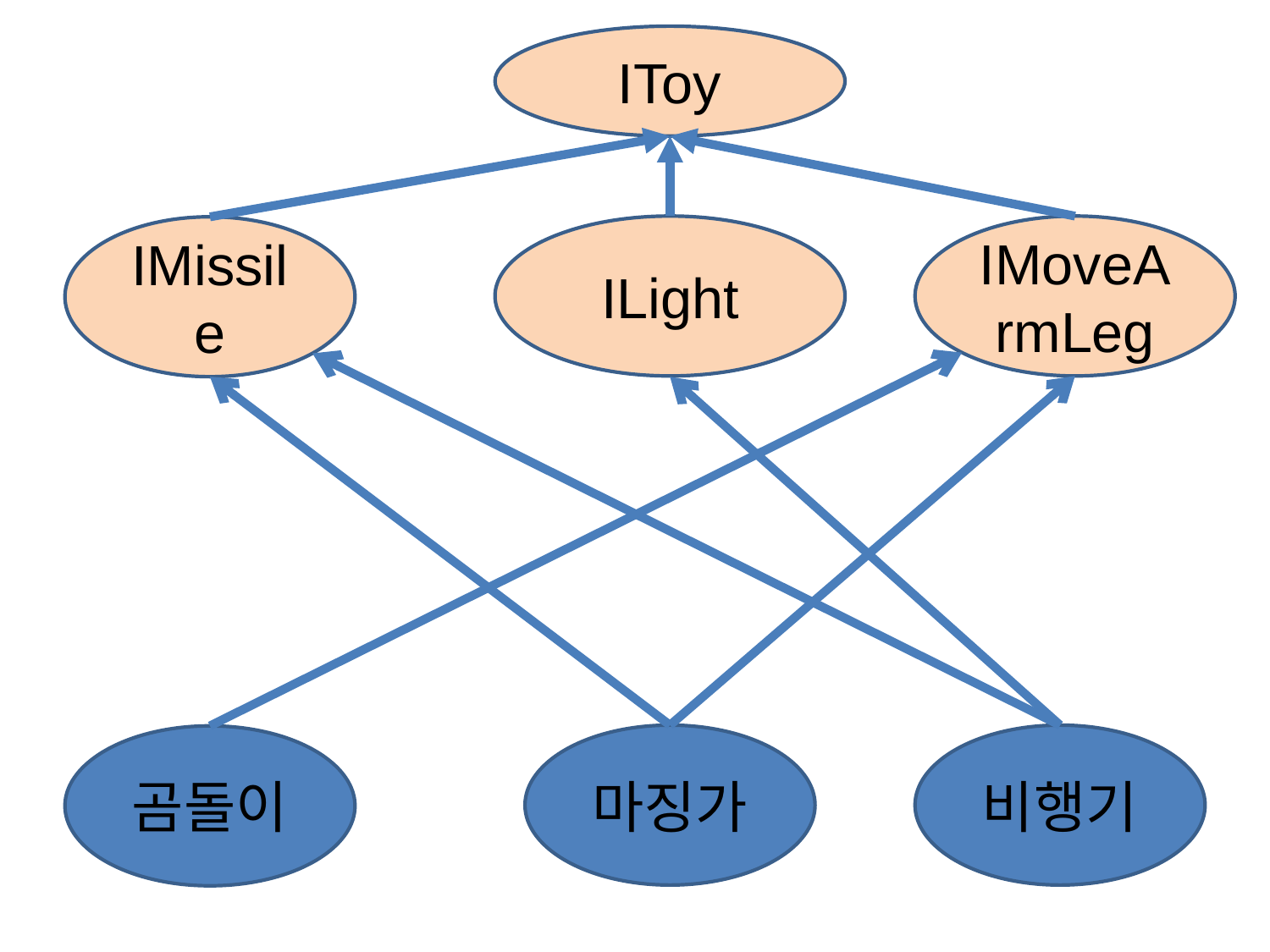

IToy
ILight
IMoveArmLeg
IMissile
마징가
비행기
곰돌이